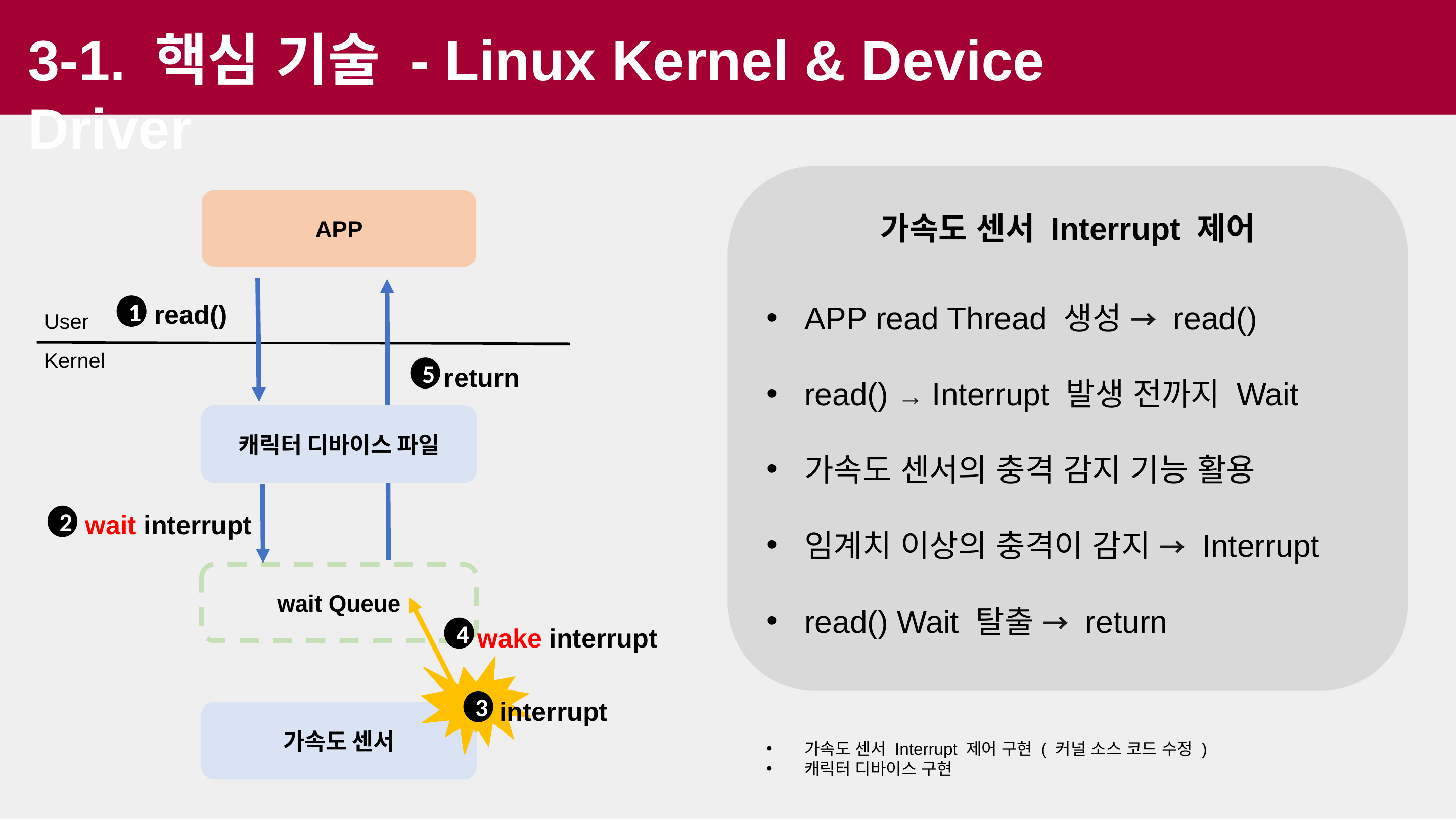

3-1. 핵심 기술 - Linux Kernel & Device Driver

APP
가속도 센서 Interrupt 제어
 read()
1
APP read Thread 생성 → read()

read() → Interrupt 발생 전까지 Wait

가속도 센서의 충격 감지 기능 활용

임계치 이상의 충격이 감지 → Interrupt

read() Wait 탈출 → return
User
Kernel
 return
5
캐릭터 디바이스 파일
 wait interrupt
2
wait Queue
 wake interrupt
4

 interrupt
3
가속도 센서
가속도 센서 Interrupt 제어 구현 ( 커널 소스 코드 수정 )
캐릭터 디바이스 구현